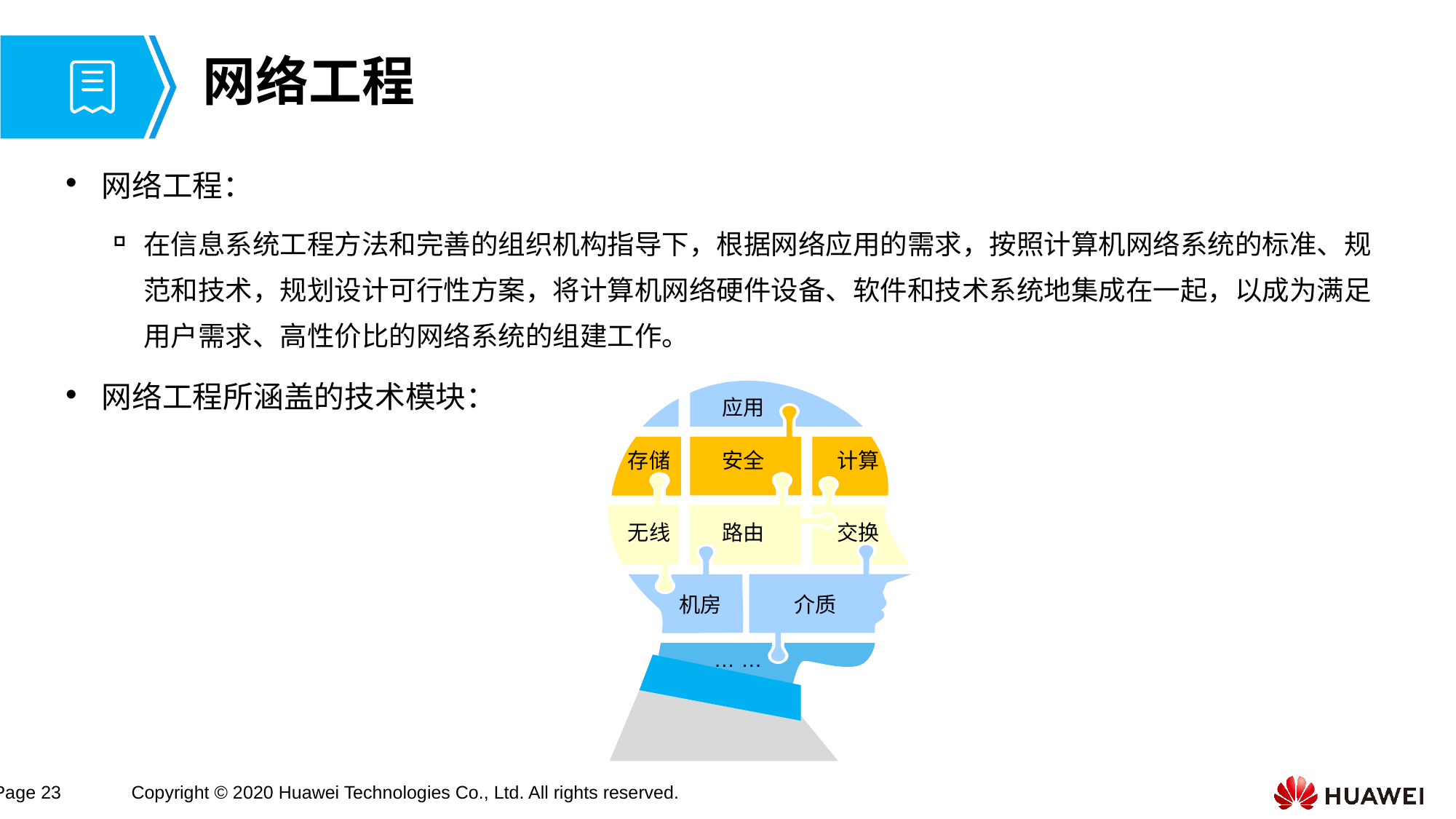

# 网络工程
网络工程：
在信息系统工程方法和完善的组织机构指导下，根据网络应用的需求，按照计算机网络系统的标准、规范和技术，规划设计可行性方案，将计算机网络硬件设备、软件和技术系统地集成在一起，以成为满足用户需求、高性价比的网络系统的组建工作。
网络工程所涵盖的技术模块：

应用

存储
安全
计算

无线
路由
交换

机房
介质
… …